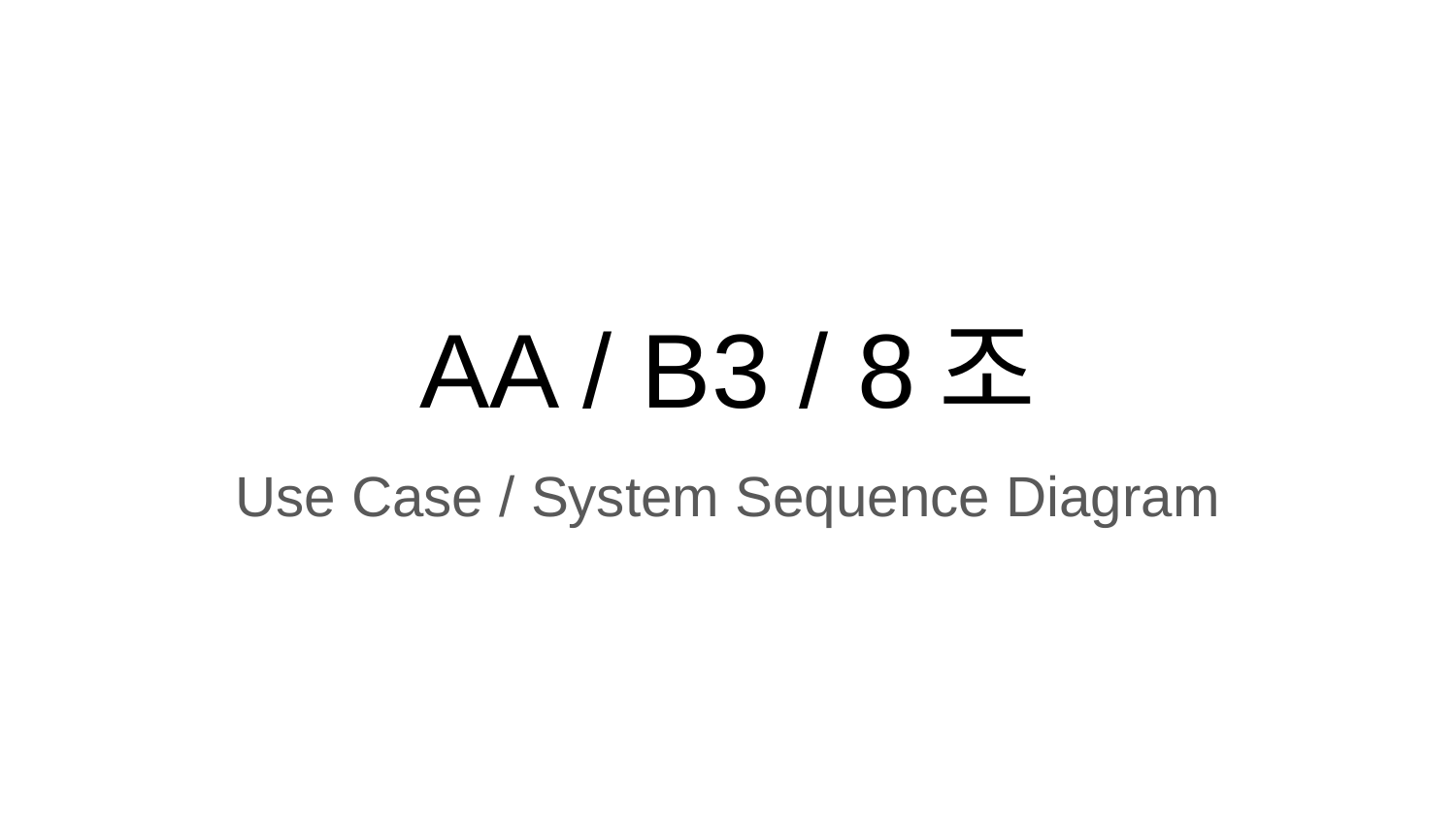

# AA / B3 / 8조
Use Case / System Sequence Diagram